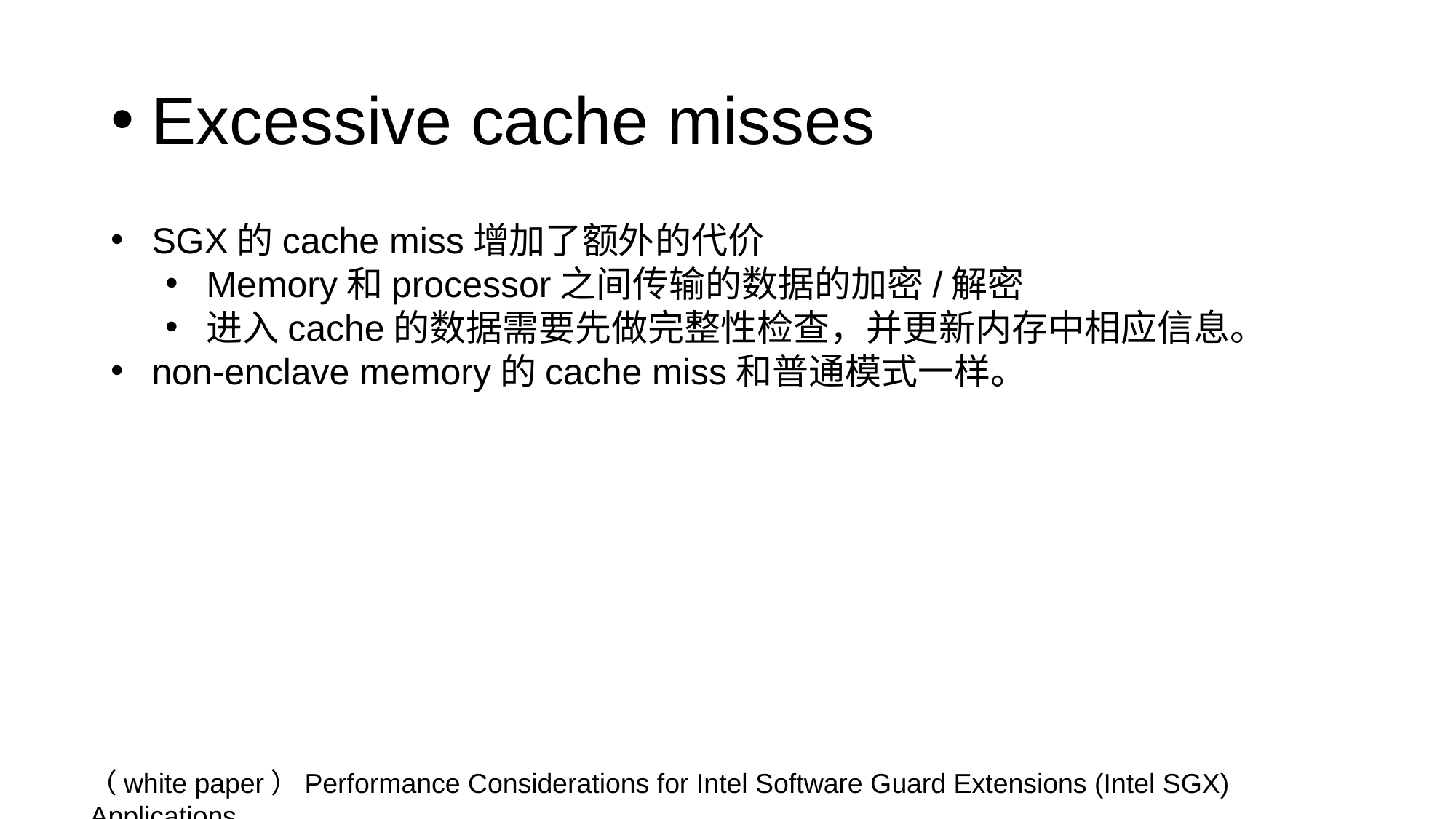

# Excessive cache misses
SGX的cache miss增加了额外的代价
Memory和processor之间传输的数据的加密/解密
进入cache的数据需要先做完整性检查，并更新内存中相应信息。
non-enclave memory的cache miss和普通模式一样。
（white paper）Performance Considerations for Intel Software Guard Extensions (Intel SGX) Applications